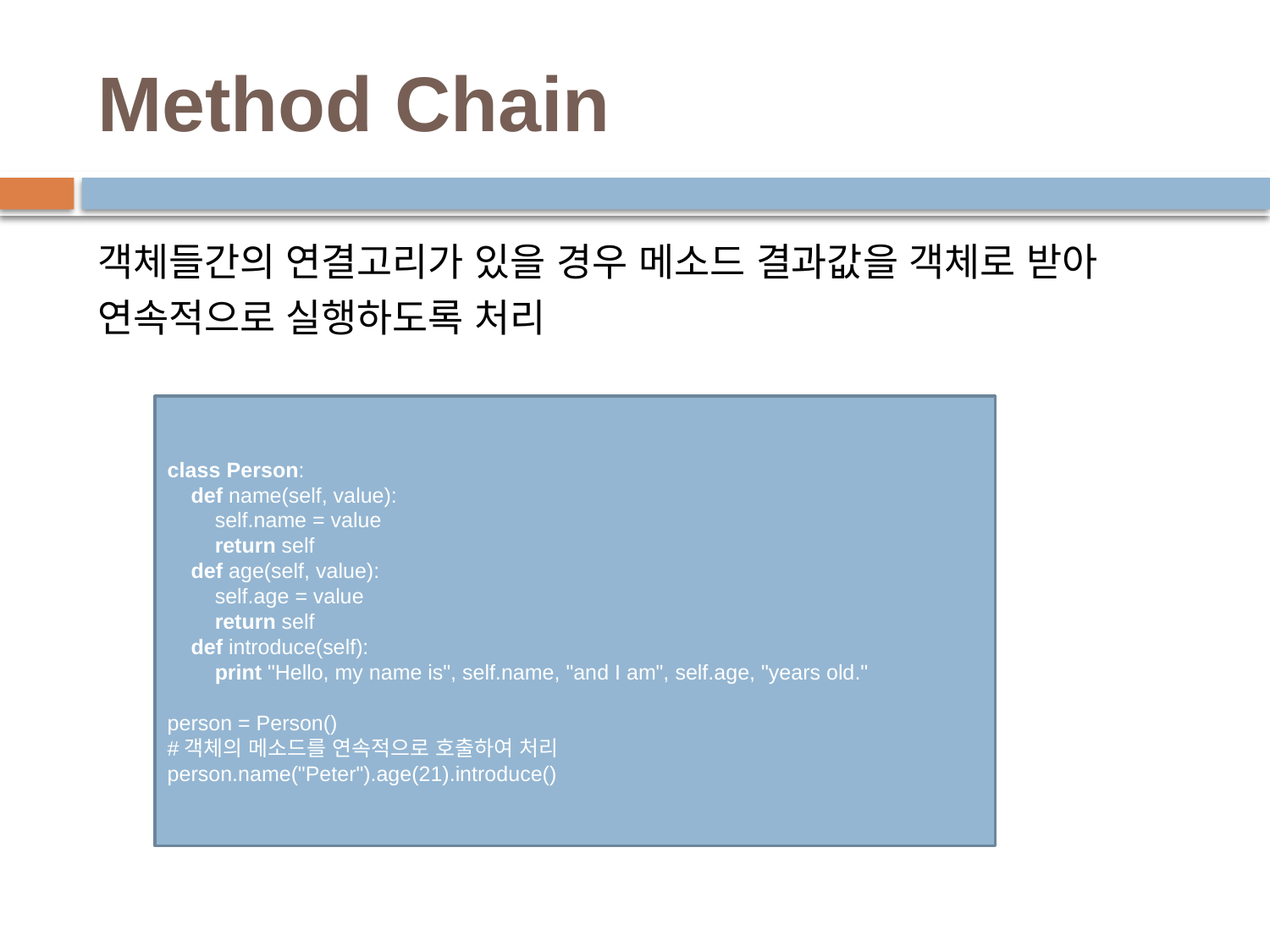

# Method Chain
객체들간의 연결고리가 있을 경우 메소드 결과값을 객체로 받아 연속적으로 실행하도록 처리

class Person:
    def name(self, value):
        self.name = value
        return self
    def age(self, value):
        self.age = value
        return self
    def introduce(self):
        print "Hello, my name is", self.name, "and I am", self.age, "years old."

person = Person()
#객체의 메소드를 연속적으로 호출하여 처리
person.name("Peter").age(21).introduce()